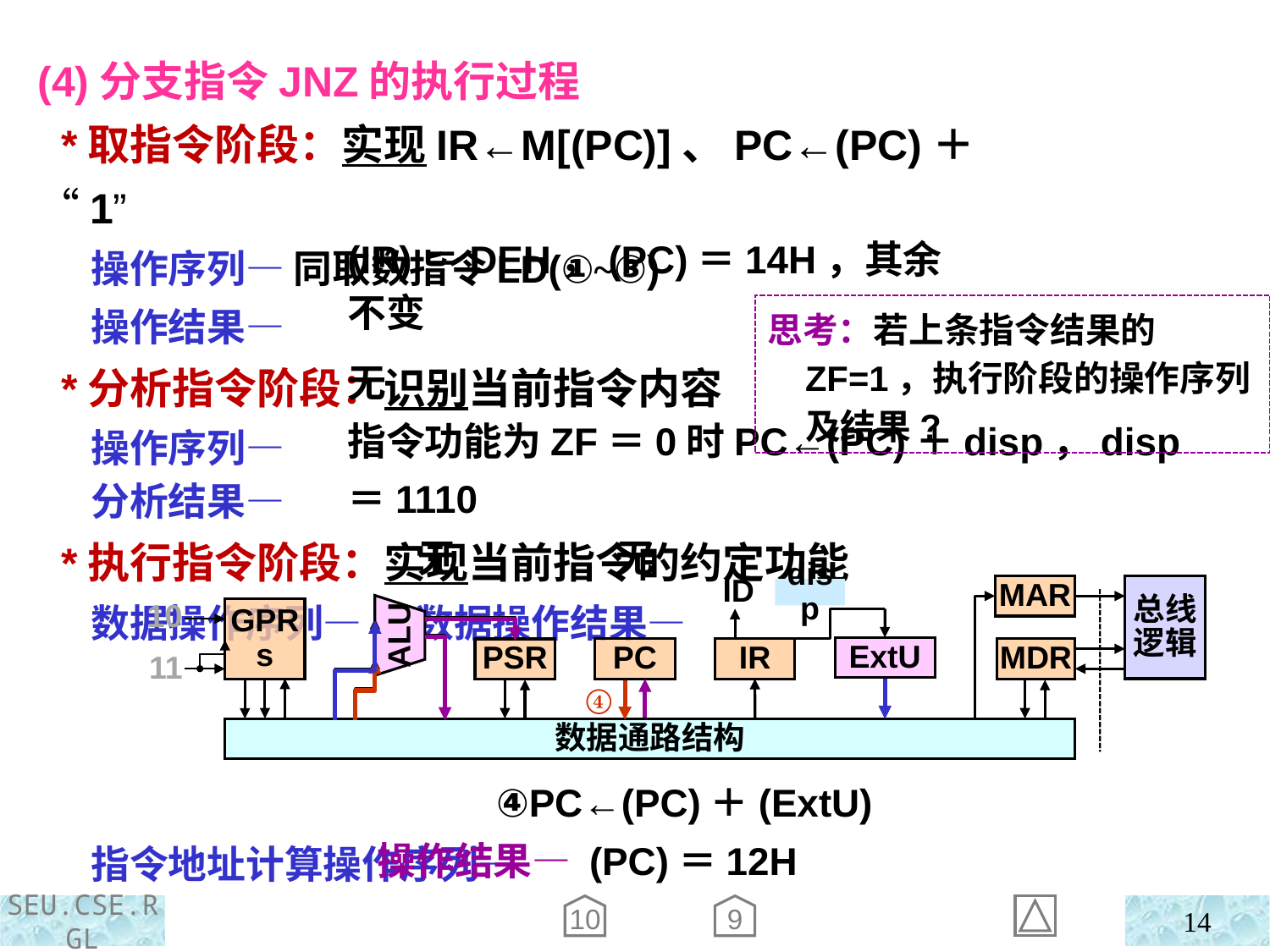

(4)分支指令JNZ的执行过程
  *取指令阶段：实现IR←M[(PC)]、PC←(PC)＋“1”
     操作序列— 同取数指令LD(①~③)
     操作结果—
  *分析指令阶段：识别当前指令内容
     操作序列—
     分析结果—
  *执行指令阶段：实现当前指令的约定功能
     数据操作序列—      数据操作结果—

     指令地址计算操作序列—
(IR)＝DEH，(PC)＝14H，其余不变
思考：若上条指令结果的ZF=1，执行阶段的操作序列及结果?
无
指令功能为ZF＝0时PC←(PC)＋disp，disp＝1110
无                  无
MAR
总线逻辑
ID
disp
GPRs
ALU
ExtU
PC
IR
MDR
PSR
数据通路结构
10
11
④
           ④PC←(PC)＋(ExtU)
操作结果— (PC)＝12H
10
9
14